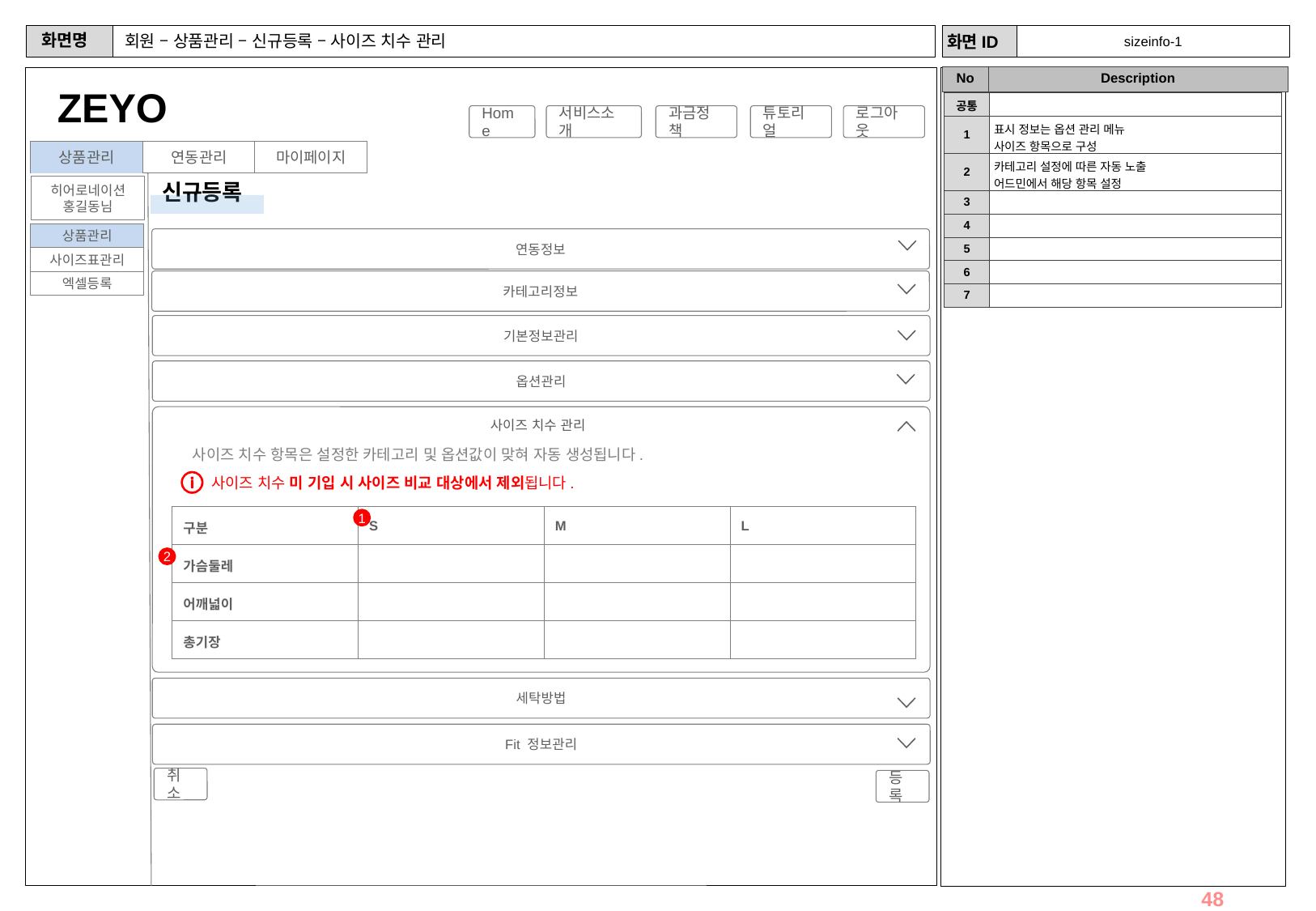

# 회원 – 상품관리 – 신규등록 – 사이즈 치수 관리
sizeinfo-1
ZEYO
| 공통 |  |
| --- | --- |
| 1 | 표시 정보는 옵션 관리 메뉴 사이즈 항목으로 구성 |
| 2 | 카테고리 설정에 따른 자동 노출 어드민에서 해당 항목 설정 |
| 3 |  |
| 4 |  |
| 5 |  |
| 6 |  |
| 7 |  |
Home
서비스소개
과금정책
튜토리얼
로그아웃
상품관리
연동관리
마이페이지
신규등록

히어로네이션
홍길동님
상품관리
연동정보

사이즈표관리
카테고리정보
엑셀등록

기본정보관리

옵션관리

사이즈 치수 관리

사이즈 치수 항목은 설정한 카테고리 및 옵션값이 맞혀 자동 생성됩니다.
사이즈 치수 미 기입 시 사이즈 비교 대상에서 제외됩니다.

| 구분 | S | M | L |
| --- | --- | --- | --- |
| 가슴둘레 |  |  |  |
| 어깨넓이 |  |  |  |
| 총기장 |  |  |  |
1
2
세탁방법

Fit 정보관리

취소
등록
48